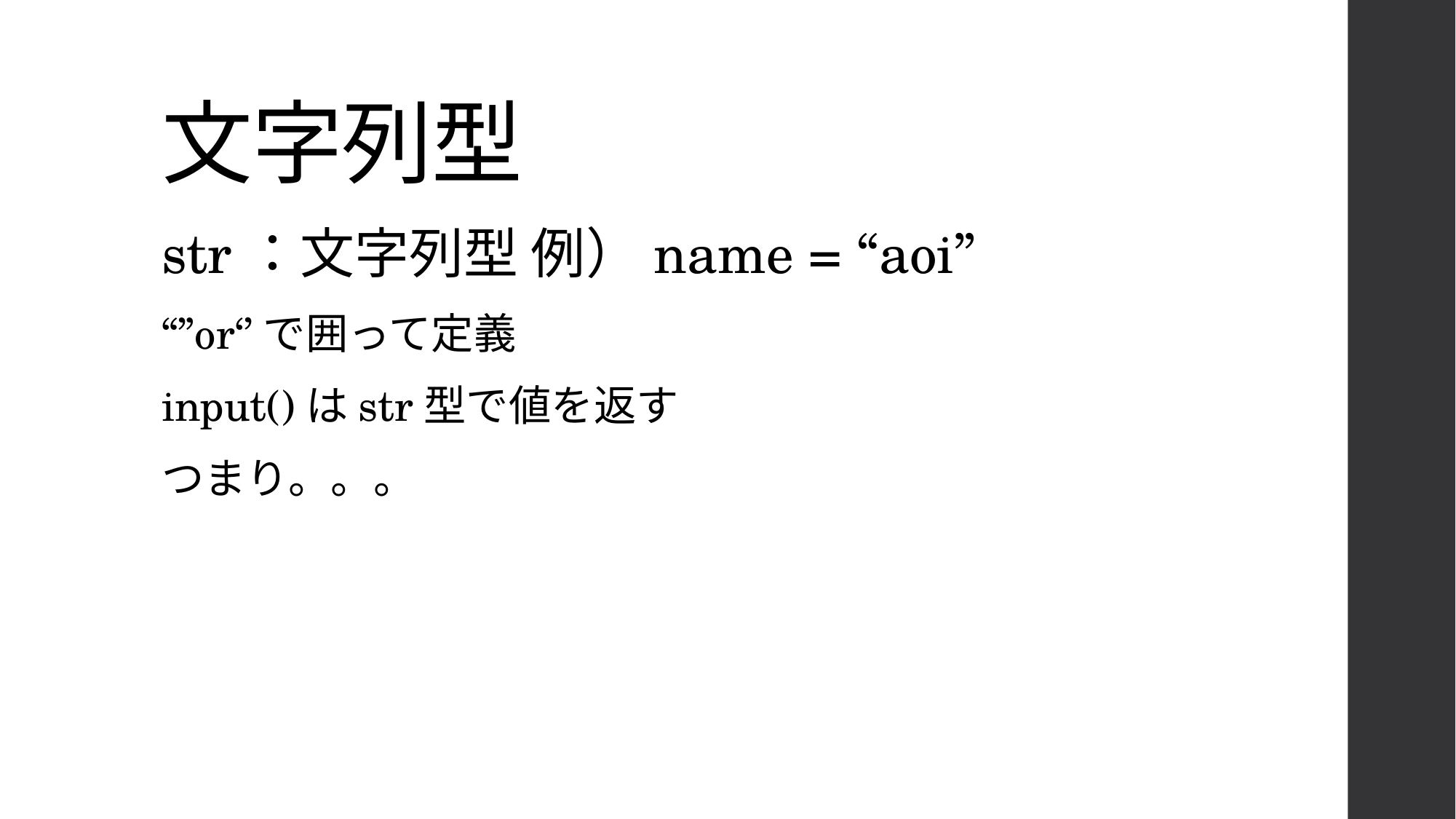

# 文字列型
str：文字列型 例）name = “aoi”
“”or‘’で囲って定義
input()はstr型で値を返す
つまり。。。